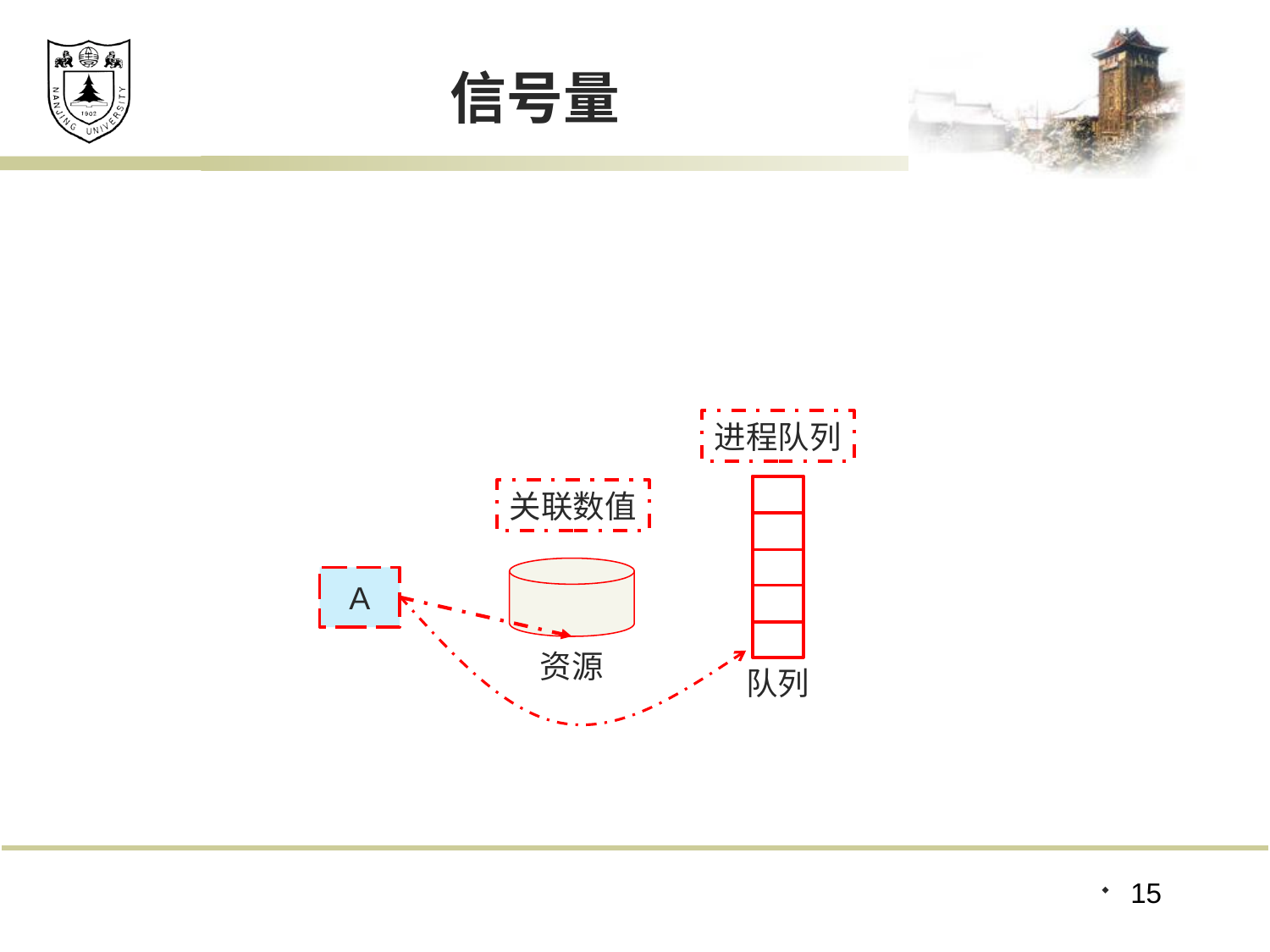

# 信号量
进程队列

关联数值

A

资源
队列
15